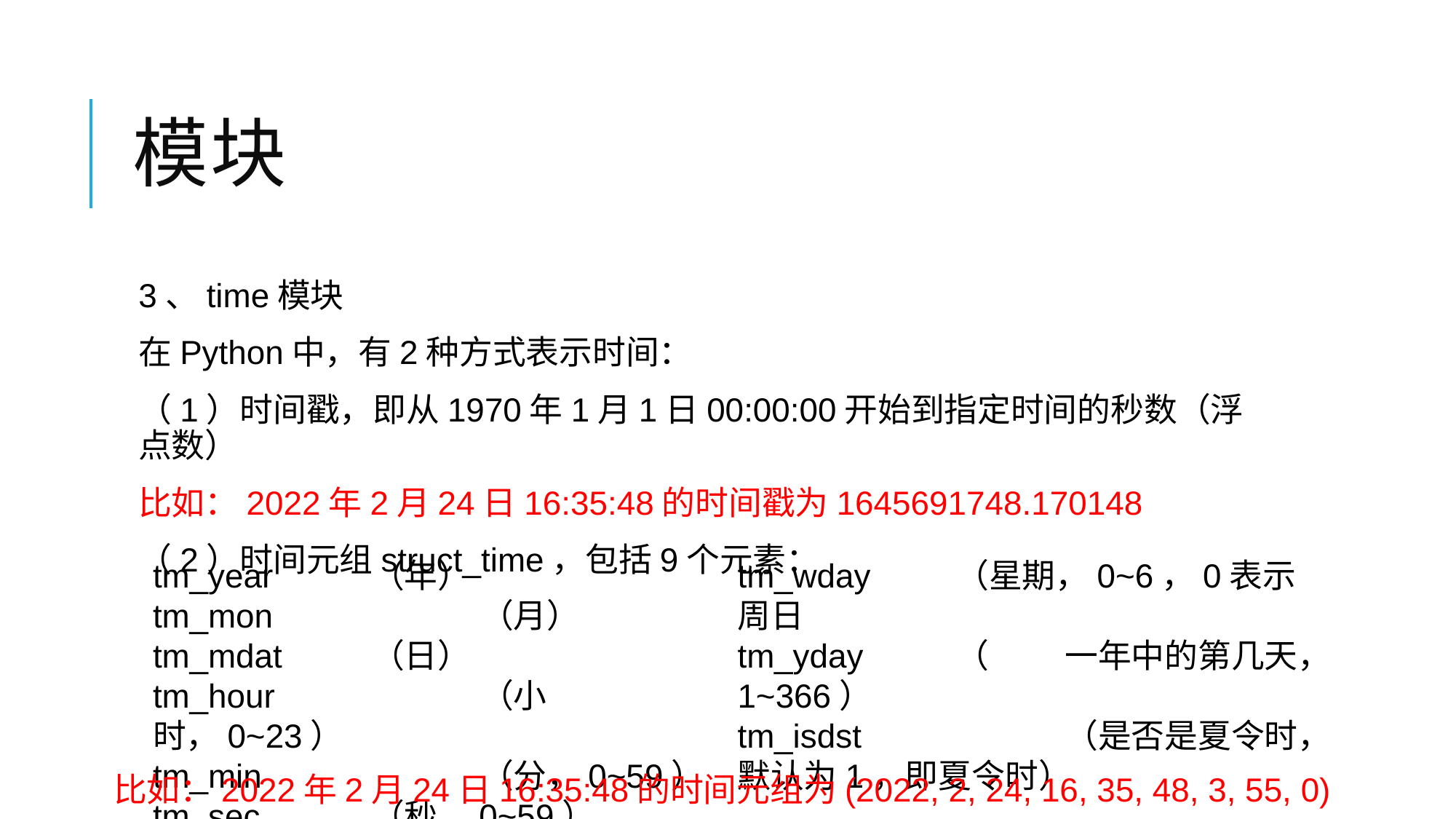

# 模块
3、time模块
在Python中，有2种方式表示时间：
（1）时间戳，即从1970年1月1日00:00:00开始到指定时间的秒数（浮点数）
比如：2022年2月24日16:35:48的时间戳为1645691748.170148
（2）时间元组struct_time，包括9个元素：

tm_year	（年）
tm_mon		（月）
tm_mdat	（日）
tm_hour		（小时，0~23）
tm_min		（分，0~59）
tm_sec		（秒，0~59）
tm_wday	（星期，0~6，0表示周日
tm_yday	（	一年中的第几天，1~366）
tm_isdst		（是否是夏令时，默认为1，即夏令时）
比如：2022年2月24日16:35:48的时间元组为(2022, 2, 24, 16, 35, 48, 3, 55, 0)